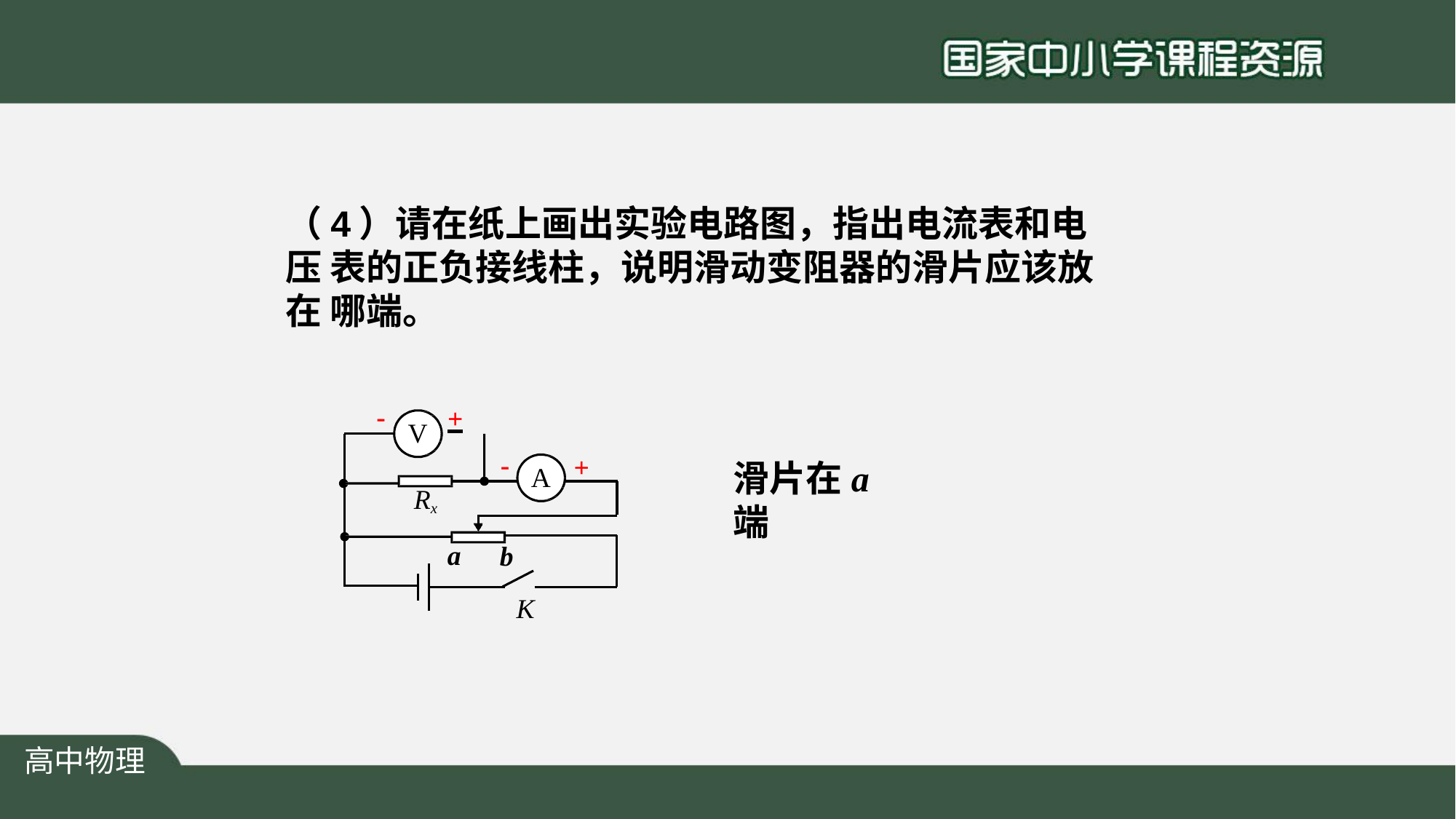

# （4）请在纸上画出实验电路图，指出电流表和电压 表的正负接线柱，说明滑动变阻器的滑片应该放在 哪端。
-
+

V

-
+

滑片在a端

A

Rx

a
b

K
高中物理